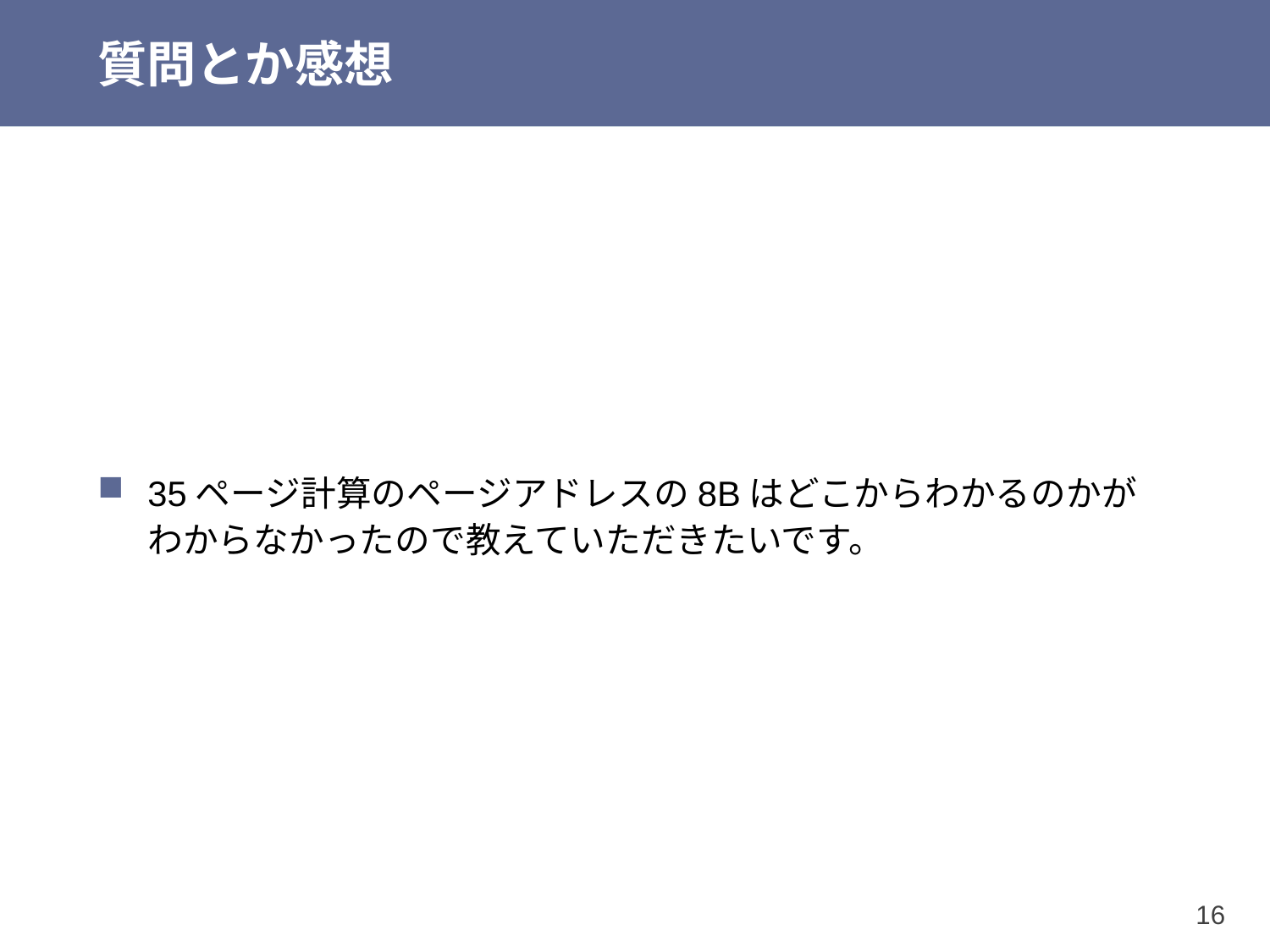

# 質問とか感想
35ページ計算のページアドレスの8Bはどこからわかるのかがわからなかったので教えていただきたいです。